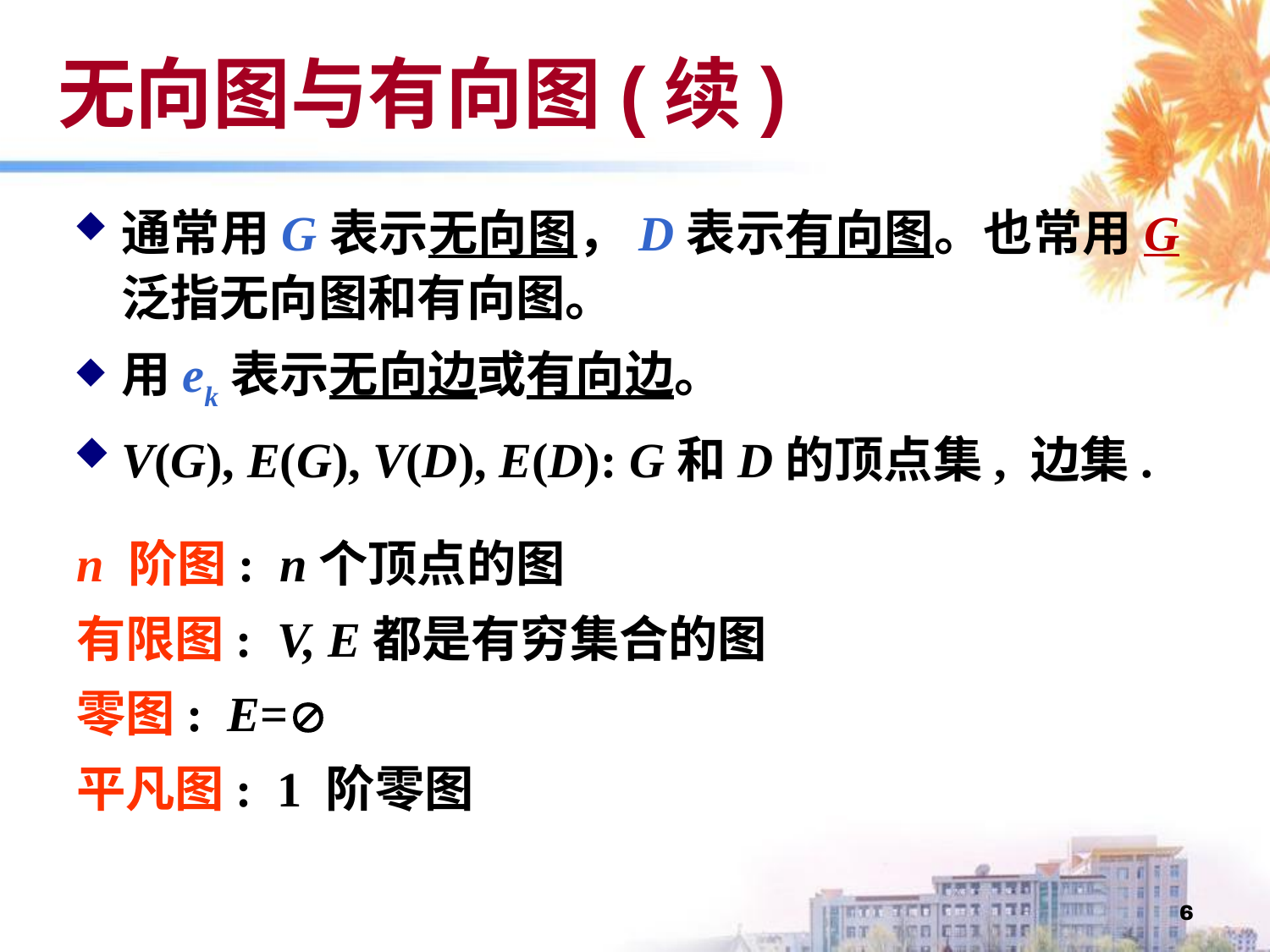

# 无向图与有向图(续)
通常用G表示无向图，D表示有向图。也常用G泛指无向图和有向图。
用ek表示无向边或有向边。
V(G), E(G), V(D), E(D): G和D的顶点集, 边集.

n 阶图:  n个顶点的图
有限图:  V, E都是有穷集合的图
零图:  E=∅
平凡图:  1 阶零图
6